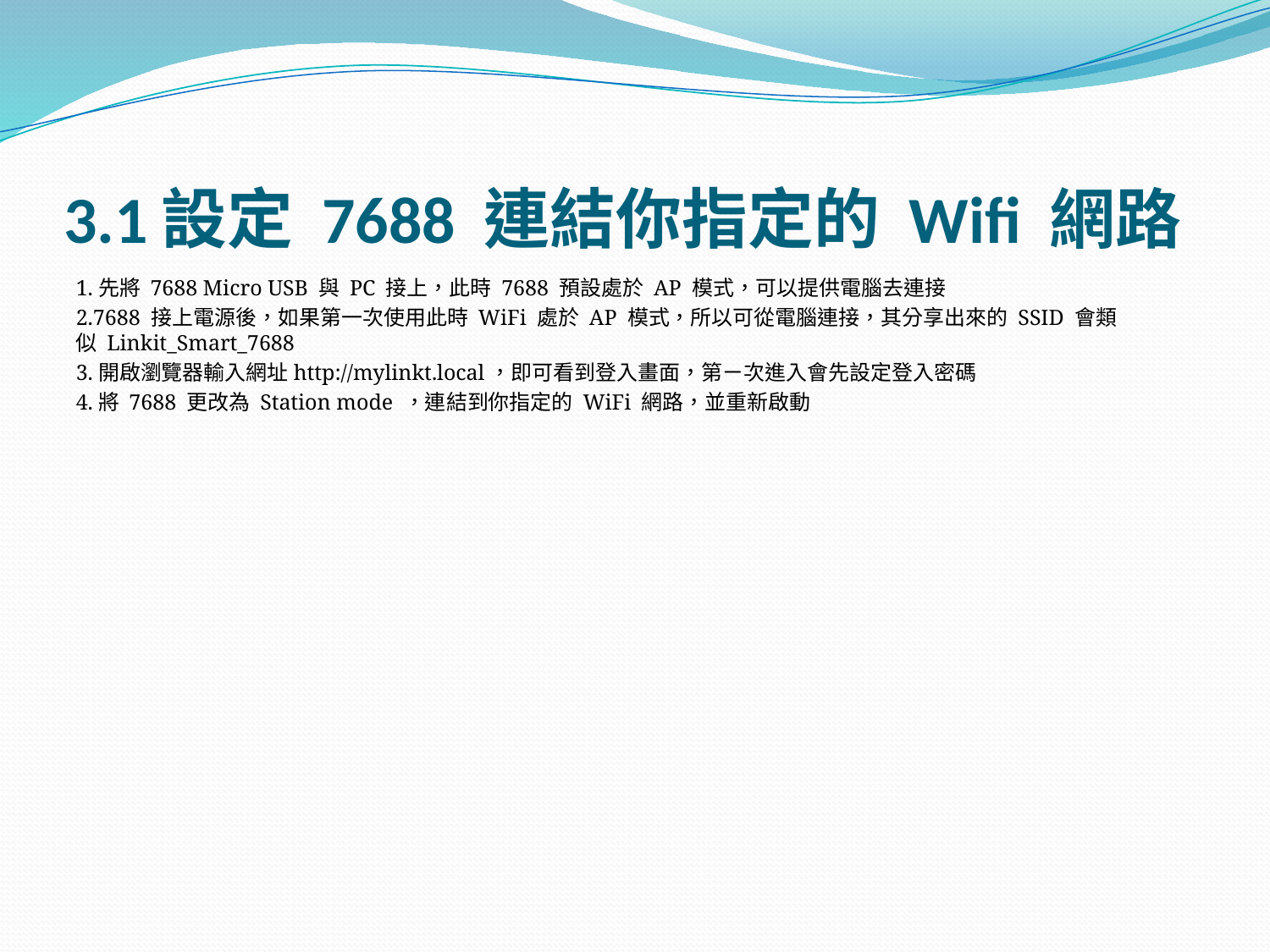

# 3.1設定 7688 連結你指定的 Wifi 網路
1.先將 7688 Micro USB 與 PC 接上，此時 7688 預設處於 AP 模式，可以提供電腦去連接
2.7688 接上電源後，如果第一次使用此時 WiFi 處於 AP 模式，所以可從電腦連接，其分享出來的 SSID 會類似 Linkit_Smart_7688
3.開啟瀏覽器輸入網址http://mylinkt.local，即可看到登入畫面，第ㄧ次進入會先設定登入密碼
4.將 7688 更改為 Station mode ，連結到你指定的 WiFi 網路，並重新啟動